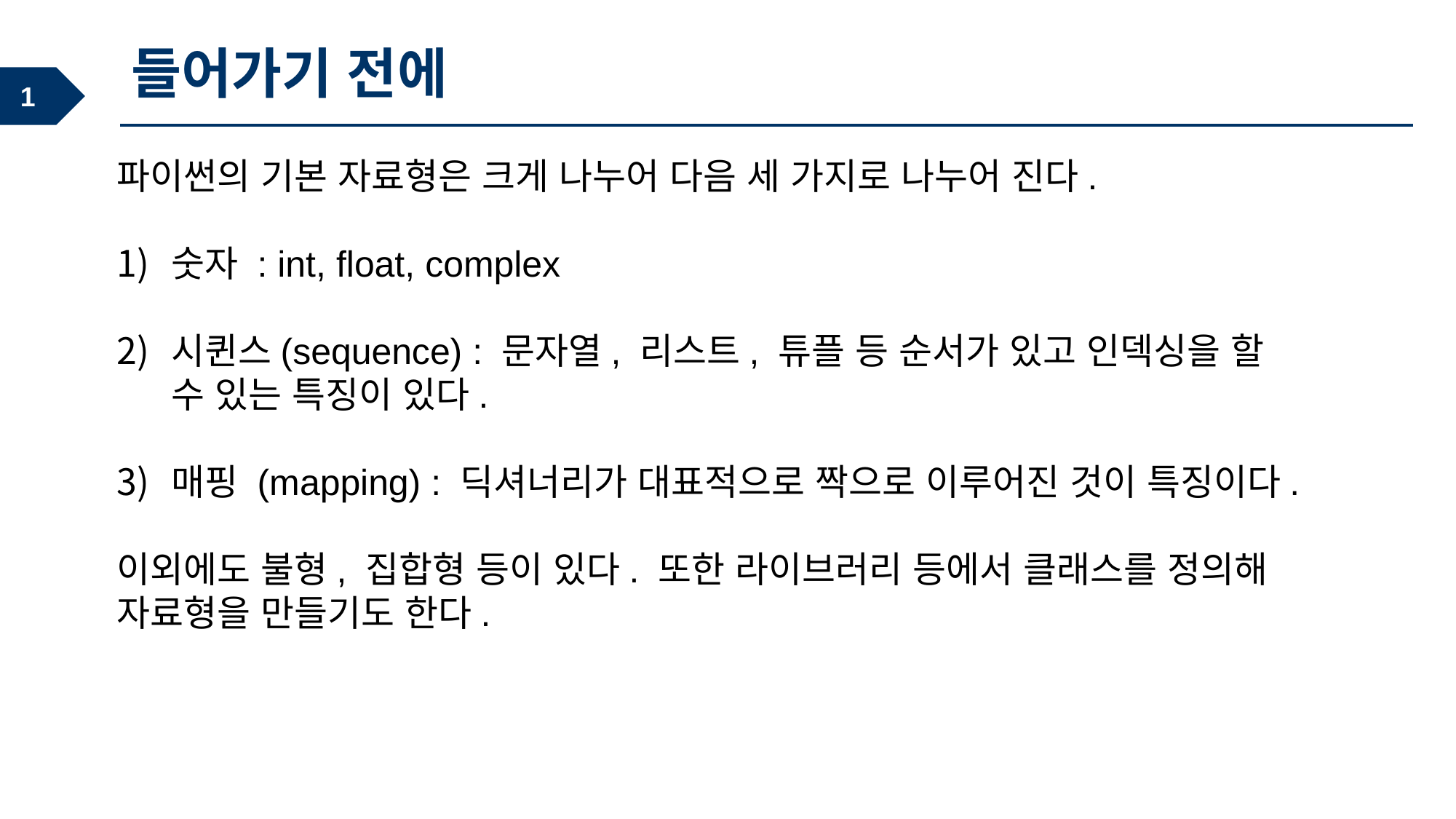

들어가기 전에
파이썬의 기본 자료형은 크게 나누어 다음 세 가지로 나누어 진다.

숫자 : int, float, complex

시퀸스(sequence) : 문자열, 리스트, 튜플 등 순서가 있고 인덱싱을 할 수 있는 특징이 있다.

매핑 (mapping) : 딕셔너리가 대표적으로 짝으로 이루어진 것이 특징이다.

이외에도 불형, 집합형 등이 있다. 또한 라이브러리 등에서 클래스를 정의해 자료형을 만들기도 한다.